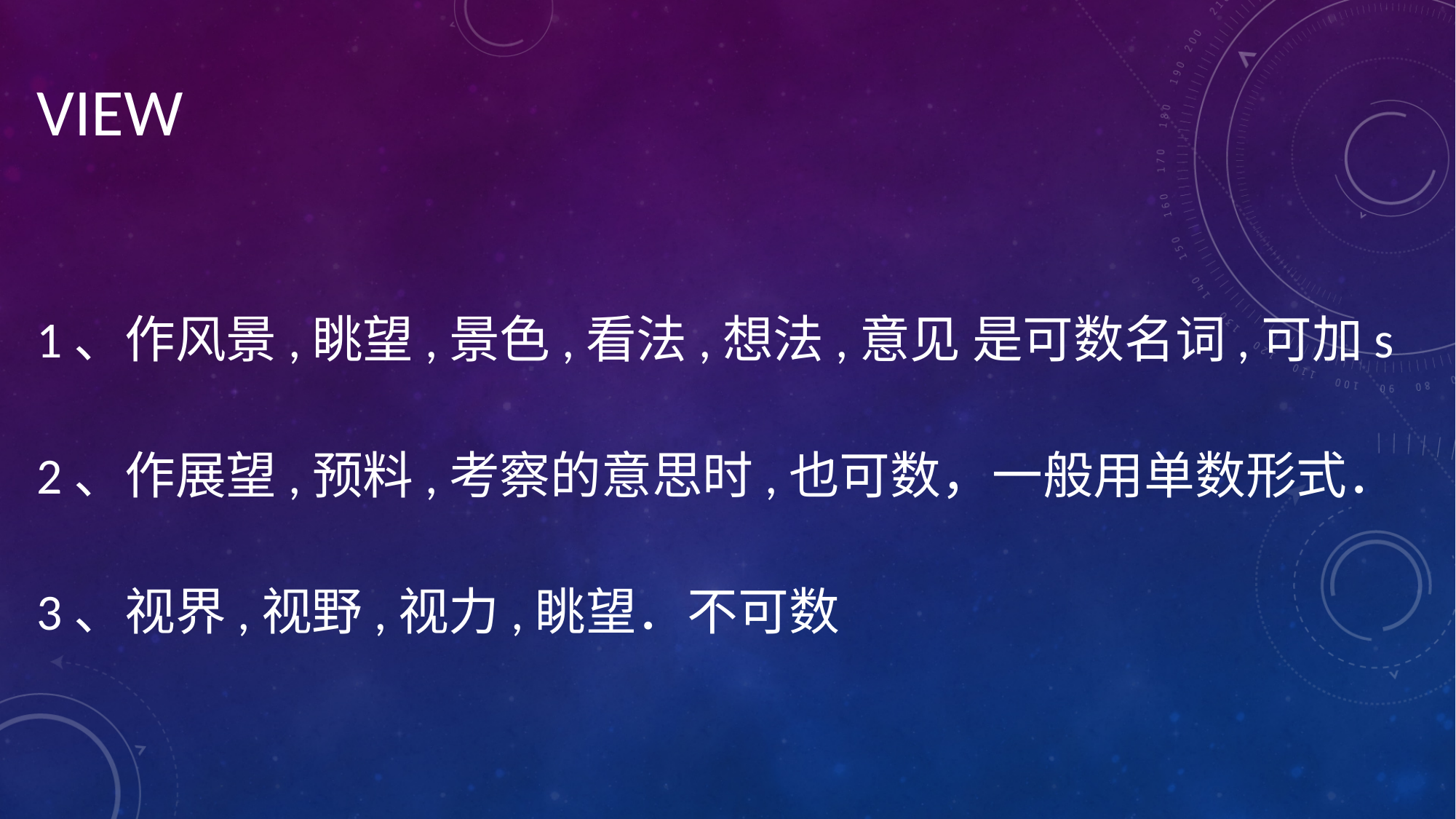

# view
1、作风景,眺望,景色,看法,想法,意见 是可数名词,可加s
2、作展望,预料,考察的意思时,也可数，一般用单数形式．
3、视界,视野,视力,眺望．不可数